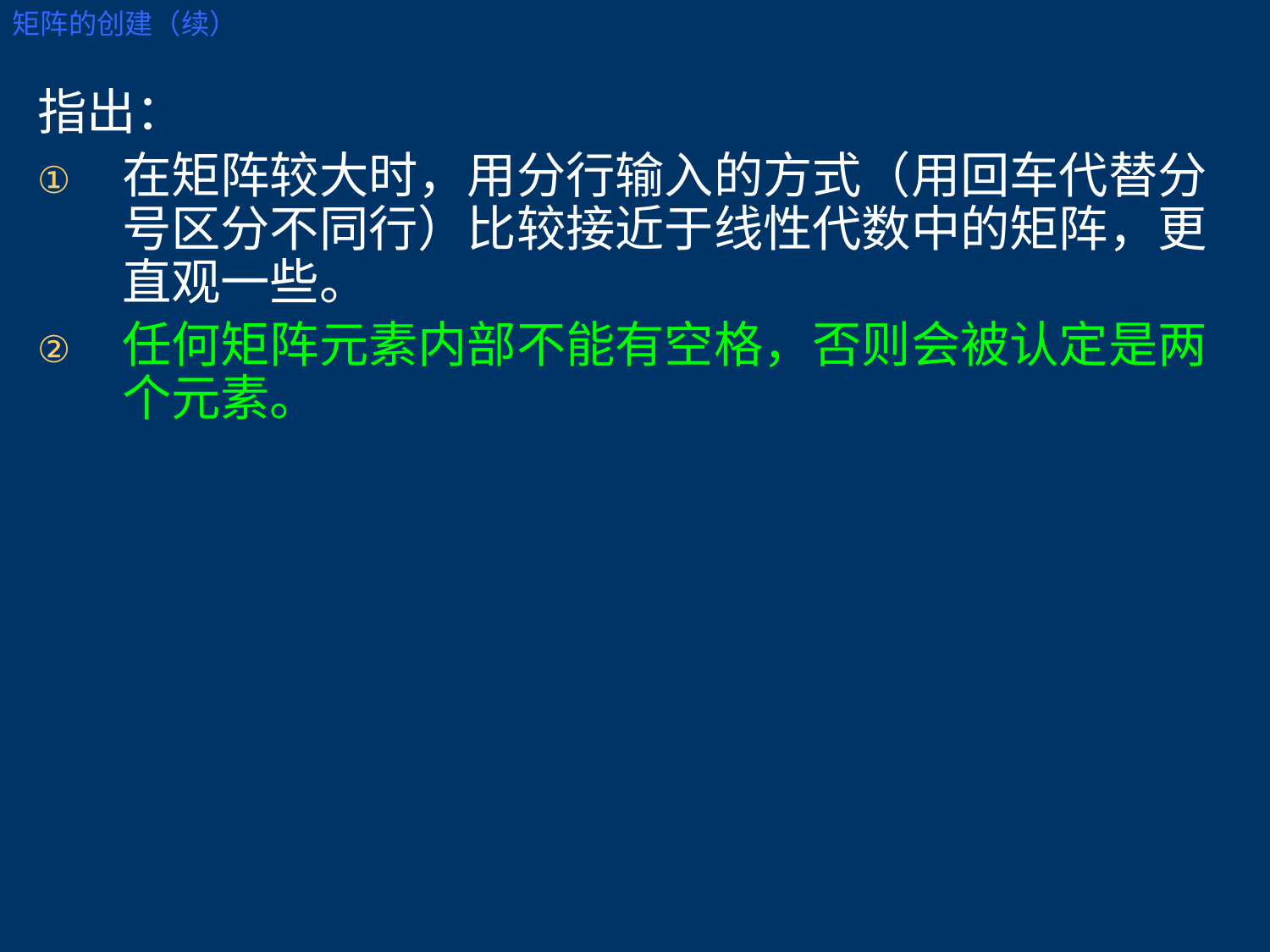

矩阵的创建（续）
指出：
在矩阵较大时，用分行输入的方式（用回车代替分号区分不同行）比较接近于线性代数中的矩阵，更直观一些。
任何矩阵元素内部不能有空格，否则会被认定是两个元素。